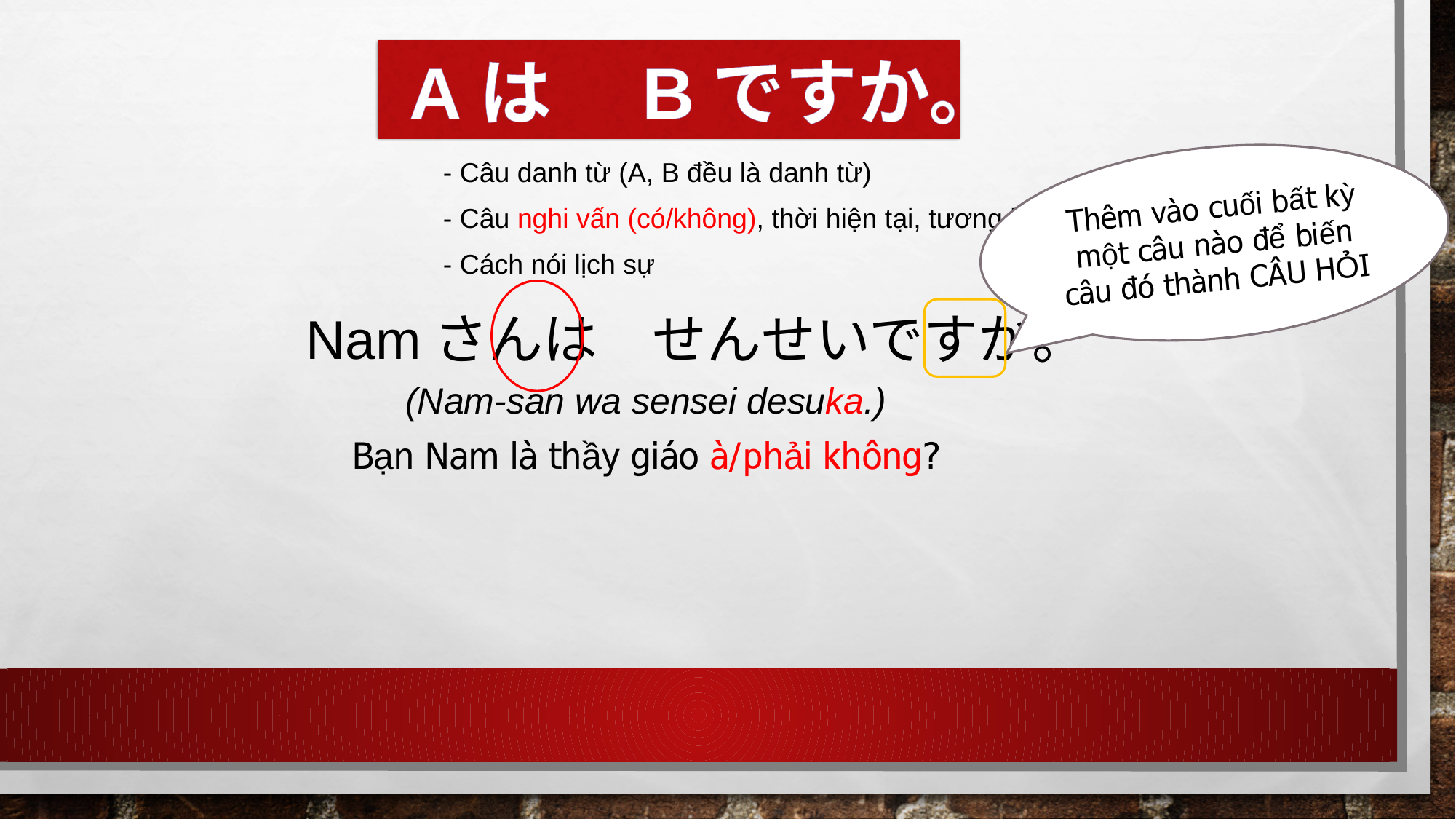

Aは　Bですか。
Thêm vào cuối bất kỳ một câu nào để biến câu đó thành CÂU HỎI
- Câu danh từ (A, B đều là danh từ)
- Câu nghi vấn (có/không), thời hiện tại, tương lai
- Cách nói lịch sự

Namさんは　せんせいですか。
(Nam-san wa sensei desuka.)
Bạn Nam là thầy giáo à/phải không?